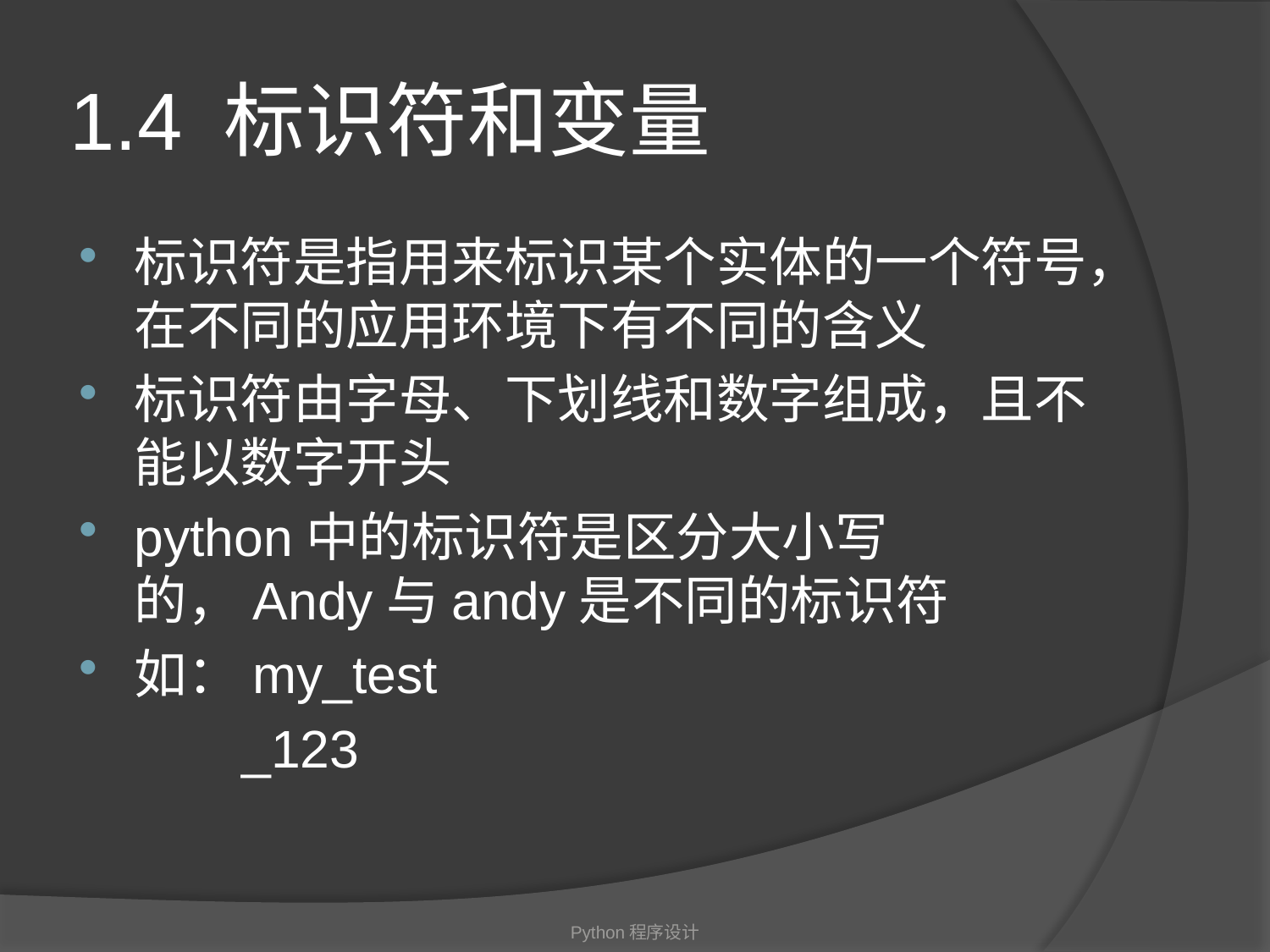

# 1.4 标识符和变量
标识符是指用来标识某个实体的一个符号，在不同的应用环境下有不同的含义
标识符由字母、下划线和数字组成，且不能以数字开头
python中的标识符是区分大小写的，Andy与andy是不同的标识符
如：my_test
           _123

Python程序设计
35